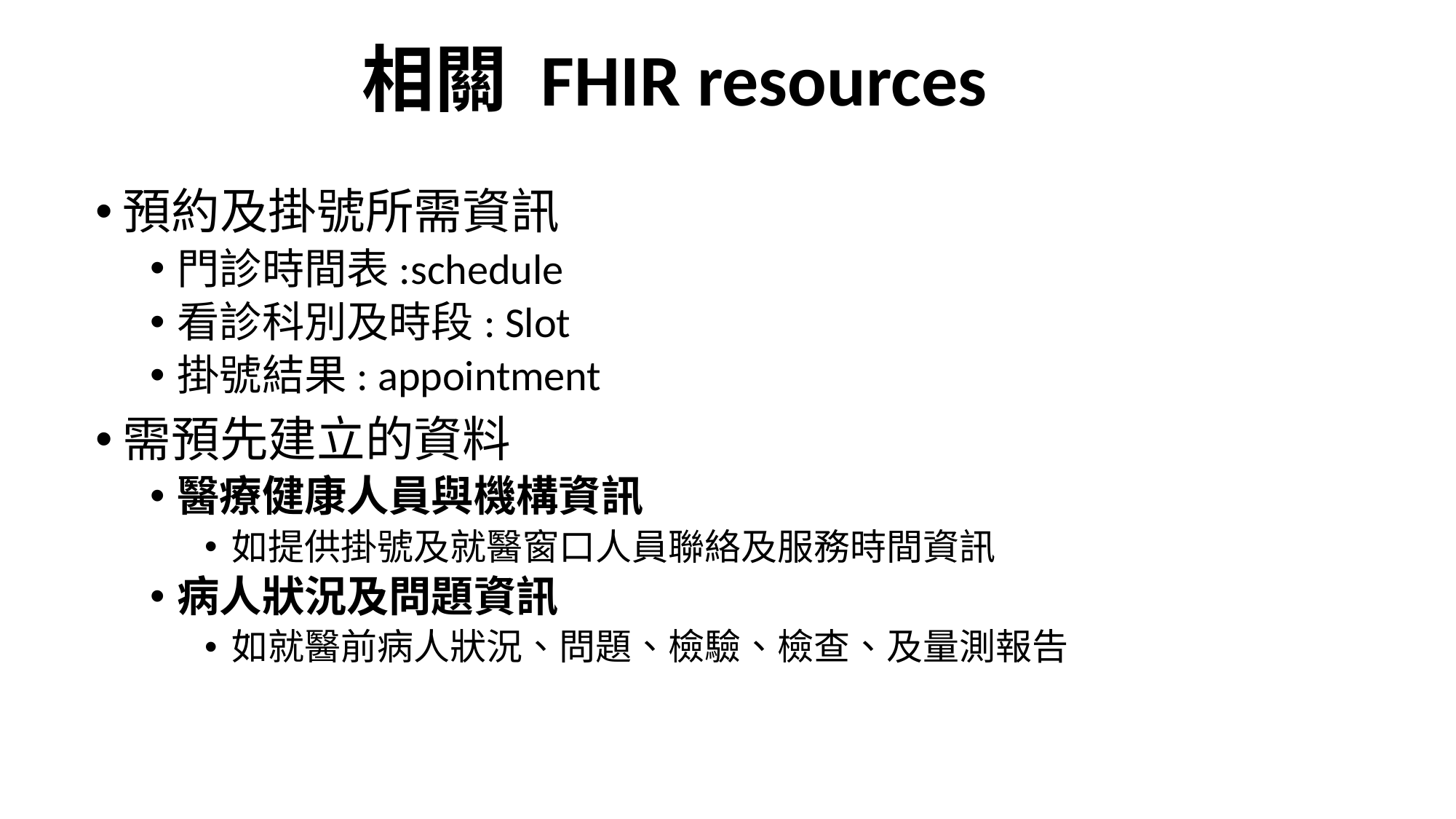

# 相關 FHIR resources
預約及掛號所需資訊
門診時間表:schedule
看診科別及時段: Slot
掛號結果: appointment
需預先建立的資料
醫療健康人員與機構資訊
如提供掛號及就醫窗口人員聯絡及服務時間資訊
病人狀況及問題資訊
如就醫前病人狀況、問題、檢驗、檢查、及量測報告